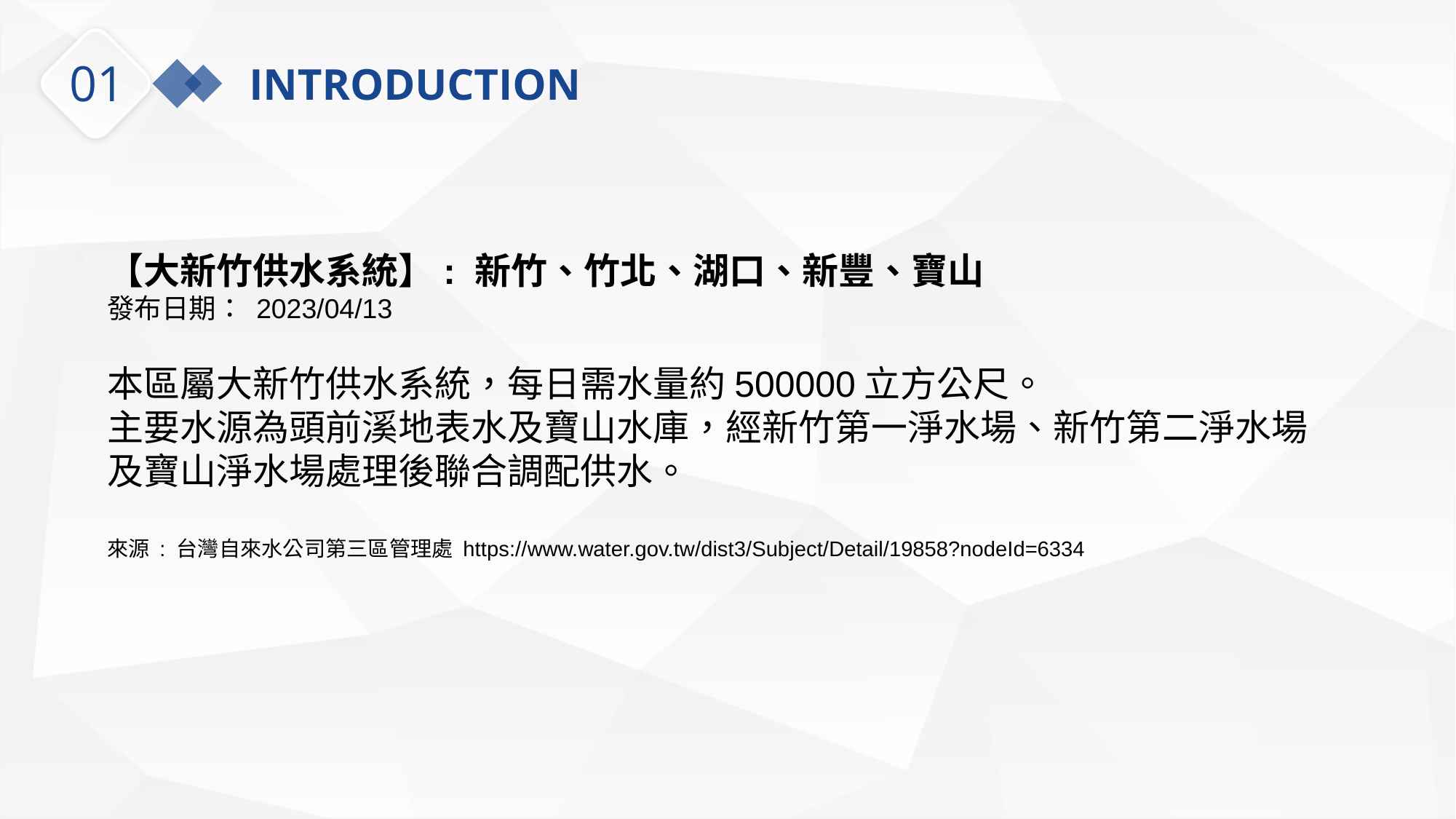

01
INTRODUCTION

【大新竹供水系統】: 新竹、竹北、湖口、新豐、寶山
發布日期： 2023/04/13

本區屬大新竹供水系統，每日需水量約500000立方公尺。 
主要水源為頭前溪地表水及寶山水庫，經新竹第一淨水場、新竹第二淨水場及寶山淨水場處理後聯合調配供水。

來源 : 台灣自來水公司第三區管理處 https://www.water.gov.tw/dist3/Subject/Detail/19858?nodeId=6334